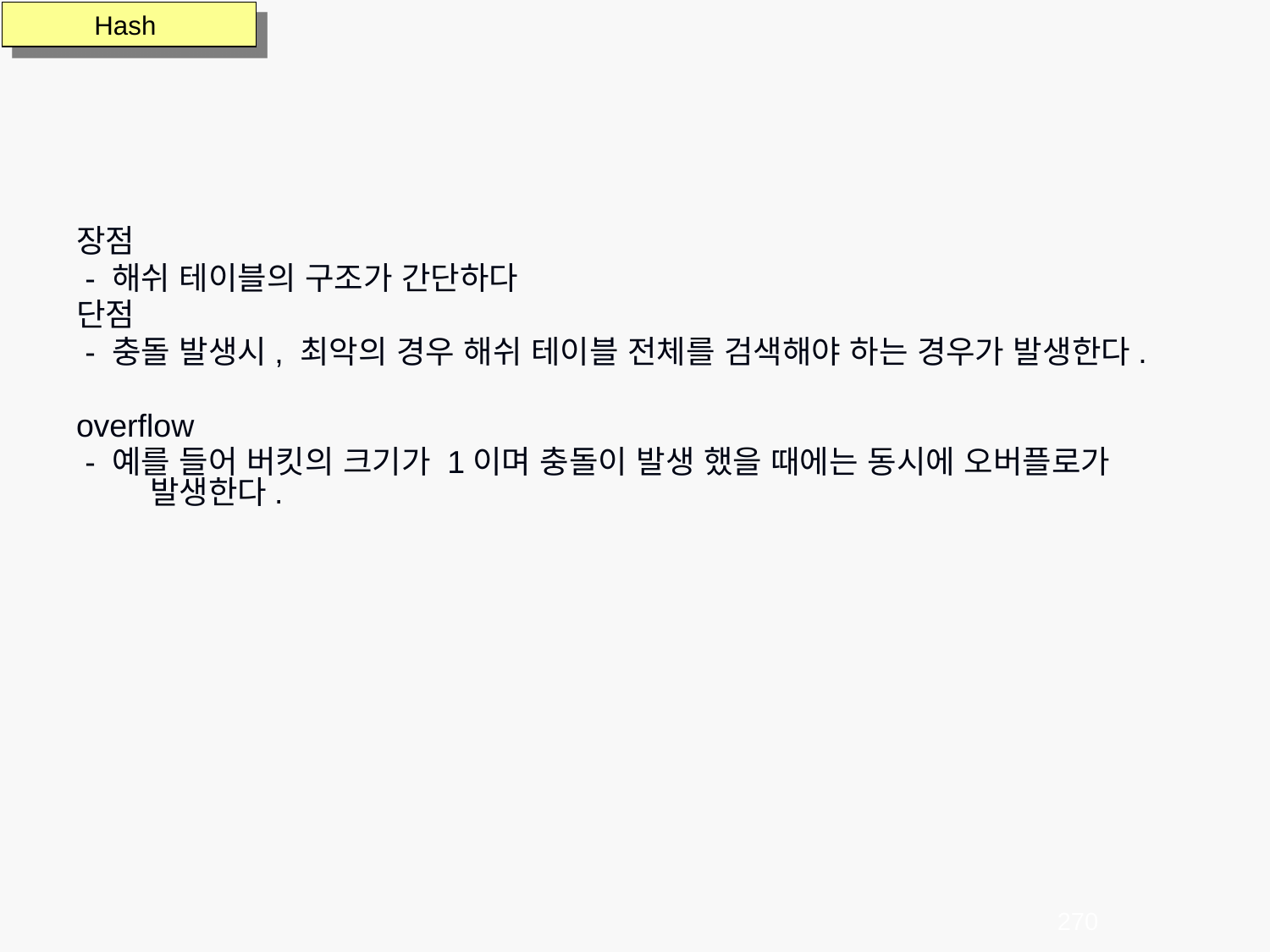

장점
 - 해쉬 테이블의 구조가 간단하다
단점
 - 충돌 발생시, 최악의 경우 해쉬 테이블 전체를 검색해야 하는 경우가 발생한다.

overflow
 - 예를 들어 버킷의 크기가 1이며 충돌이 발생 했을 때에는 동시에 오버플로가 발생한다.

Hash
270